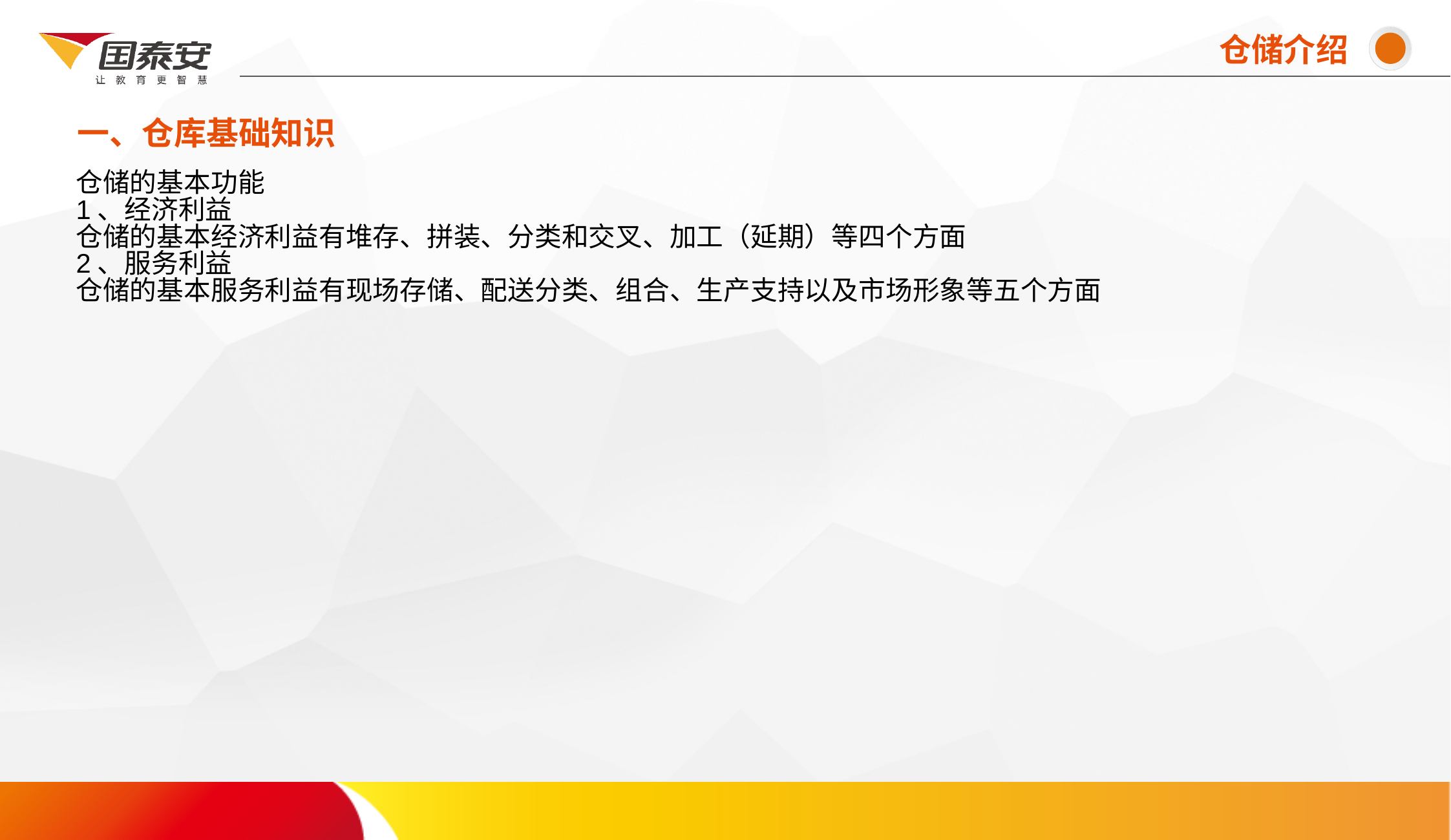

仓储介绍
一、仓库基础知识
# 仓储的基本功能 1、经济利益 仓储的基本经济利益有堆存、拼装、分类和交叉、加工（延期）等四个方面 2、服务利益 仓储的基本服务利益有现场存储、配送分类、组合、生产支持以及市场形象等五个方面